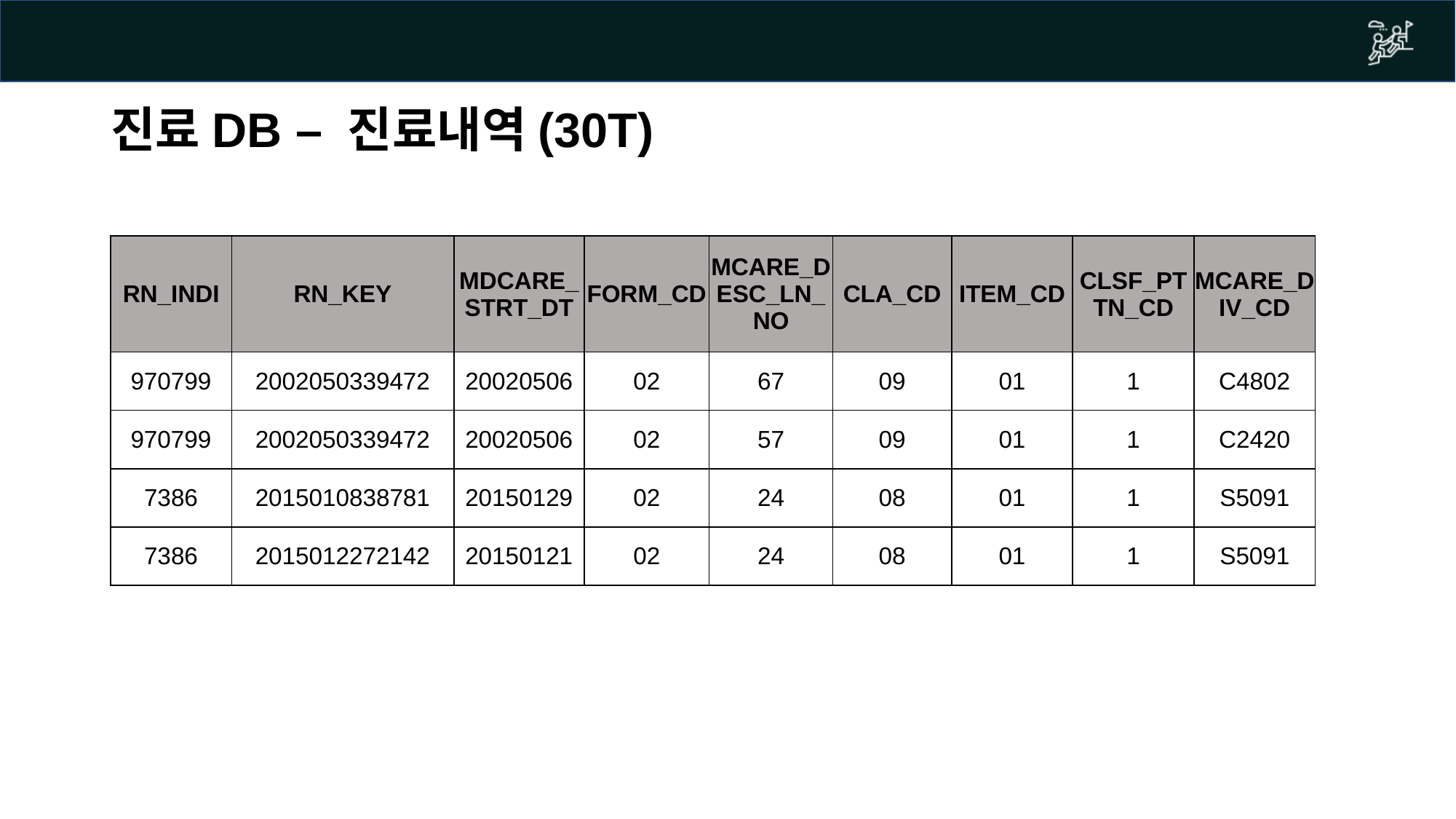

# 진료DB – 진료내역(30T)
| RN\_INDI | RN\_KEY | MDCARE\_STRT\_DT | FORM\_CD | MCARE\_DESC\_LN\_NO | CLA\_CD | ITEM\_CD | CLSF\_PTTN\_CD | MCARE\_DIV\_CD |
| --- | --- | --- | --- | --- | --- | --- | --- | --- |
| 970799 | 2002050339472 | 20020506 | 02 | 67 | 09 | 01 | 1 | C4802 |
| 970799 | 2002050339472 | 20020506 | 02 | 57 | 09 | 01 | 1 | C2420 |
| 7386 | 2015010838781 | 20150129 | 02 | 24 | 08 | 01 | 1 | S5091 |
| 7386 | 2015012272142 | 20150121 | 02 | 24 | 08 | 01 | 1 | S5091 |